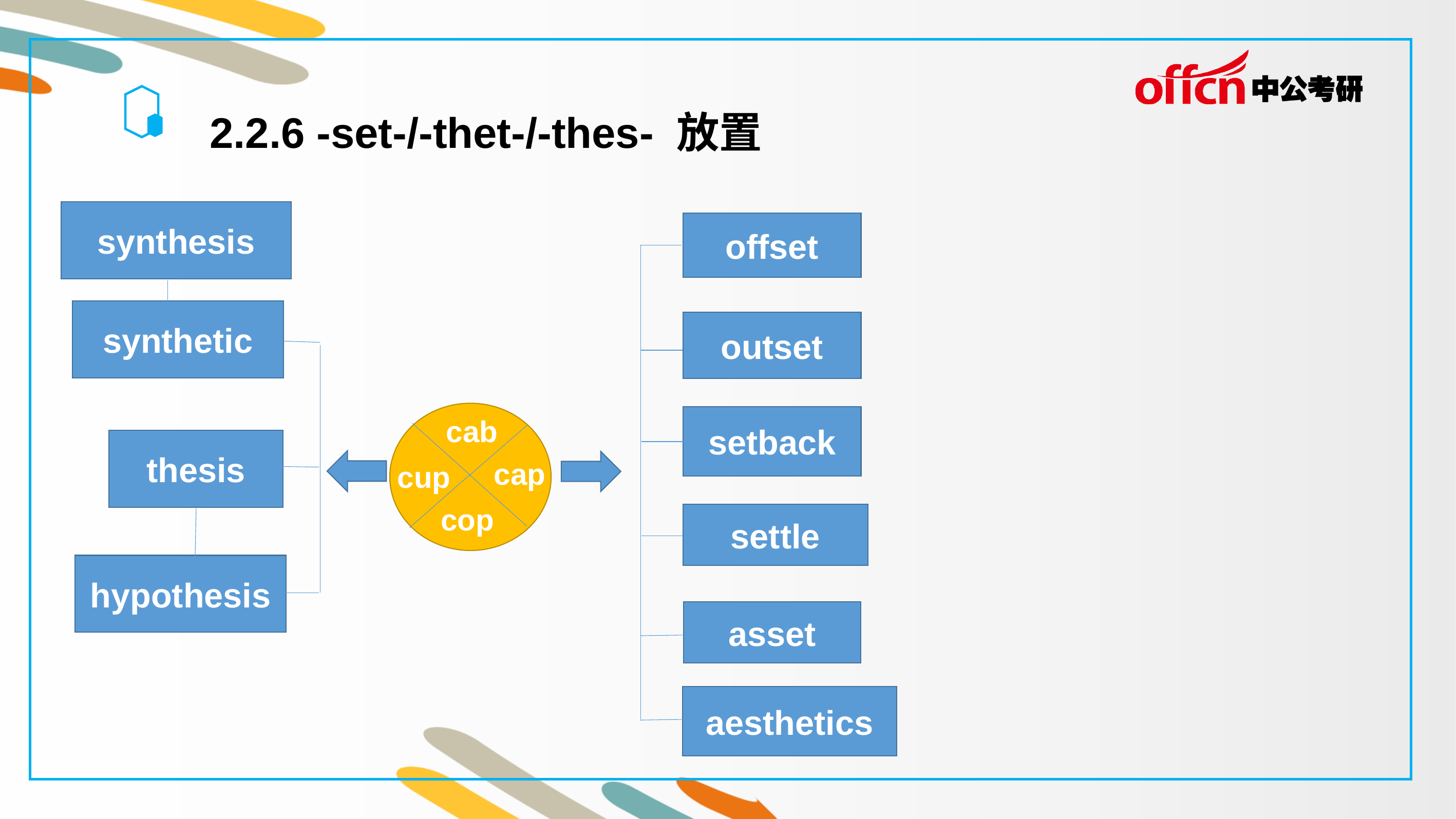

2.2.6 -set-/-thet-/-thes- 放置
synthesis
offset
synthetic
outset

setback
cab
thesis

cap

cup
cop
settle
hypothesis
asset
aesthetics